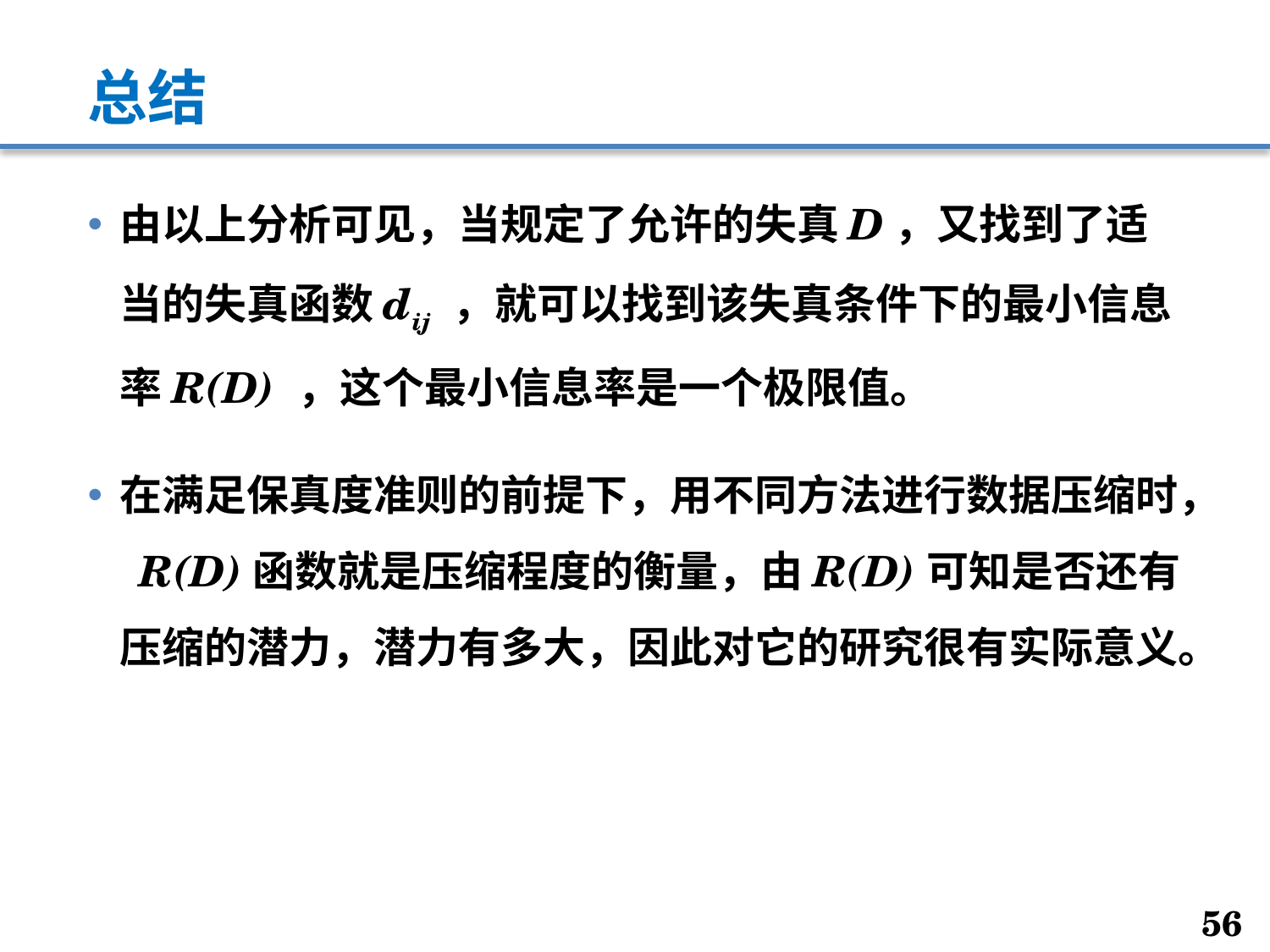

# 总结
由以上分析可见，当规定了允许的失真D，又找到了适当的失真函数dij ，就可以找到该失真条件下的最小信息率R(D) ，这个最小信息率是一个极限值。
在满足保真度准则的前提下，用不同方法进行数据压缩时， R(D)函数就是压缩程度的衡量，由R(D)可知是否还有压缩的潜力，潜力有多大，因此对它的研究很有实际意义。

56